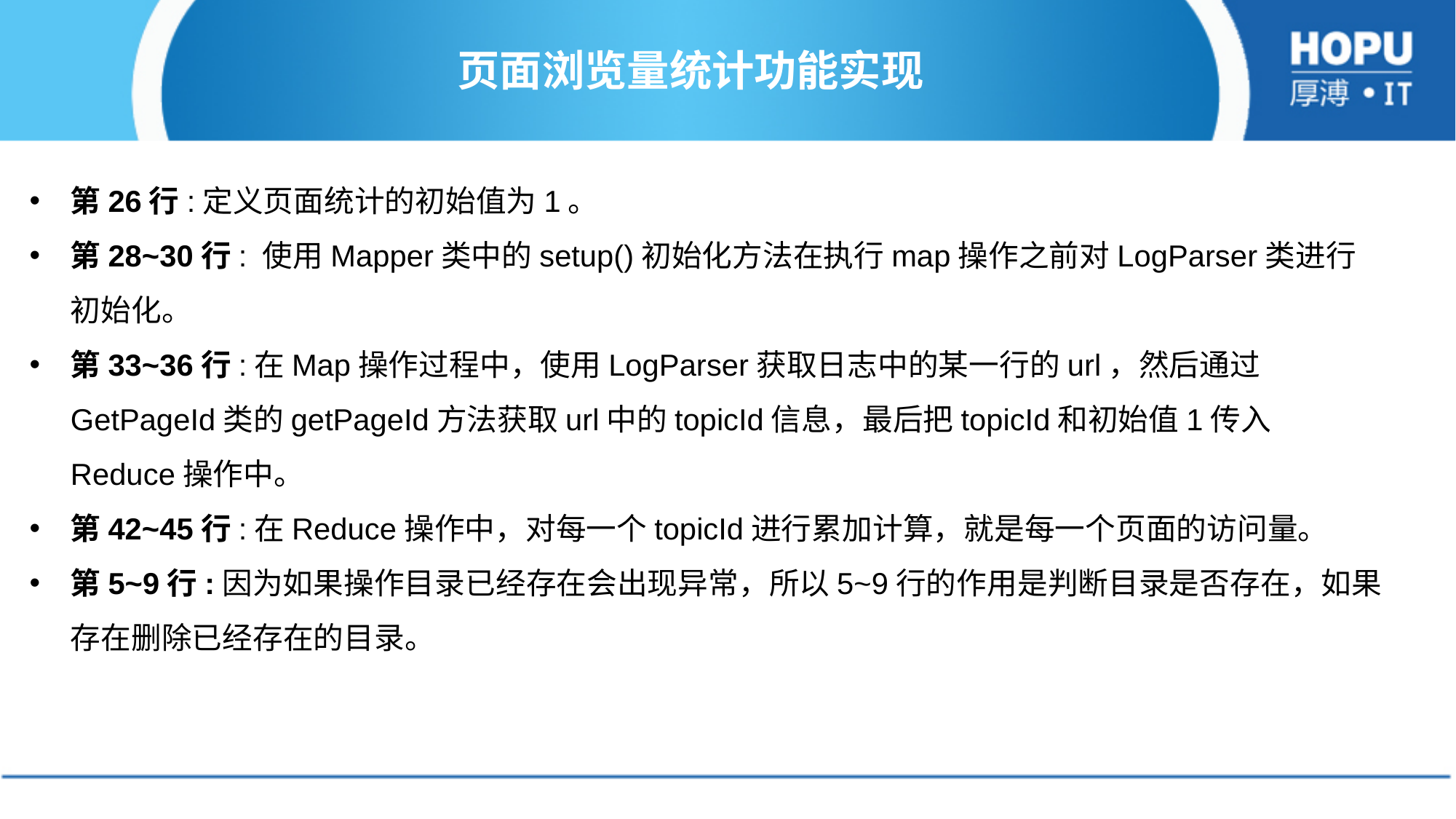

# 页面浏览量统计功能实现
第26行:定义页面统计的初始值为1。
第28~30行: 使用Mapper类中的setup()初始化方法在执行map操作之前对LogParser类进行初始化。
第33~36行:在Map操作过程中，使用LogParser获取日志中的某一行的url，然后通过GetPageId类的getPageId方法获取url中的topicId信息，最后把topicId和初始值1传入Reduce操作中。
第42~45行:在Reduce操作中，对每一个topicId进行累加计算，就是每一个页面的访问量。
第5~9行:因为如果操作目录已经存在会出现异常，所以5~9行的作用是判断目录是否存在，如果存在删除已经存在的目录。